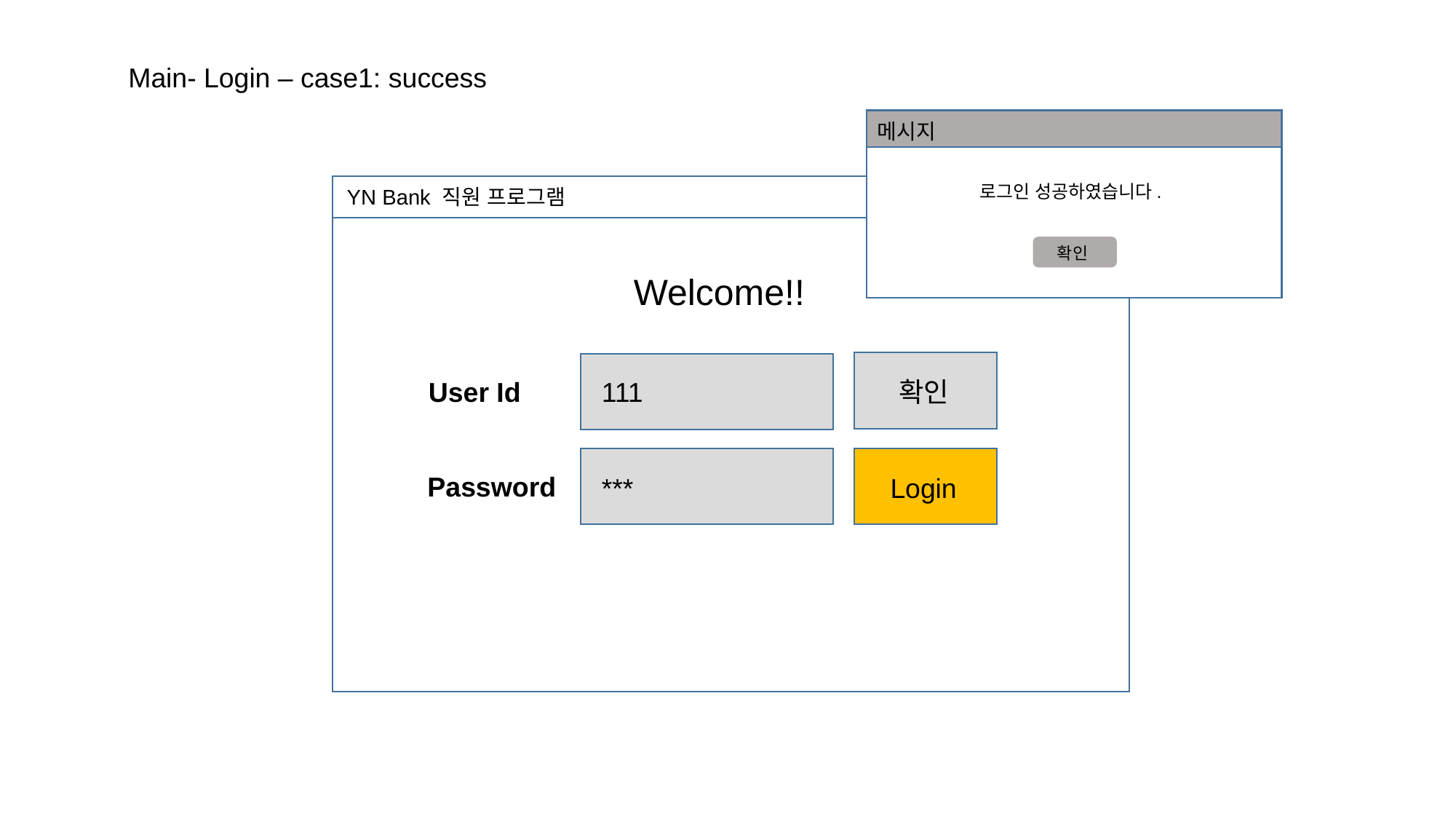

Main- Login – case1: success

메시지
로그인 성공하였습니다.

YN Bank 직원 프로그램
User Id

확인
Welcome!!

User Id
111
  확인

Password
***
  Login